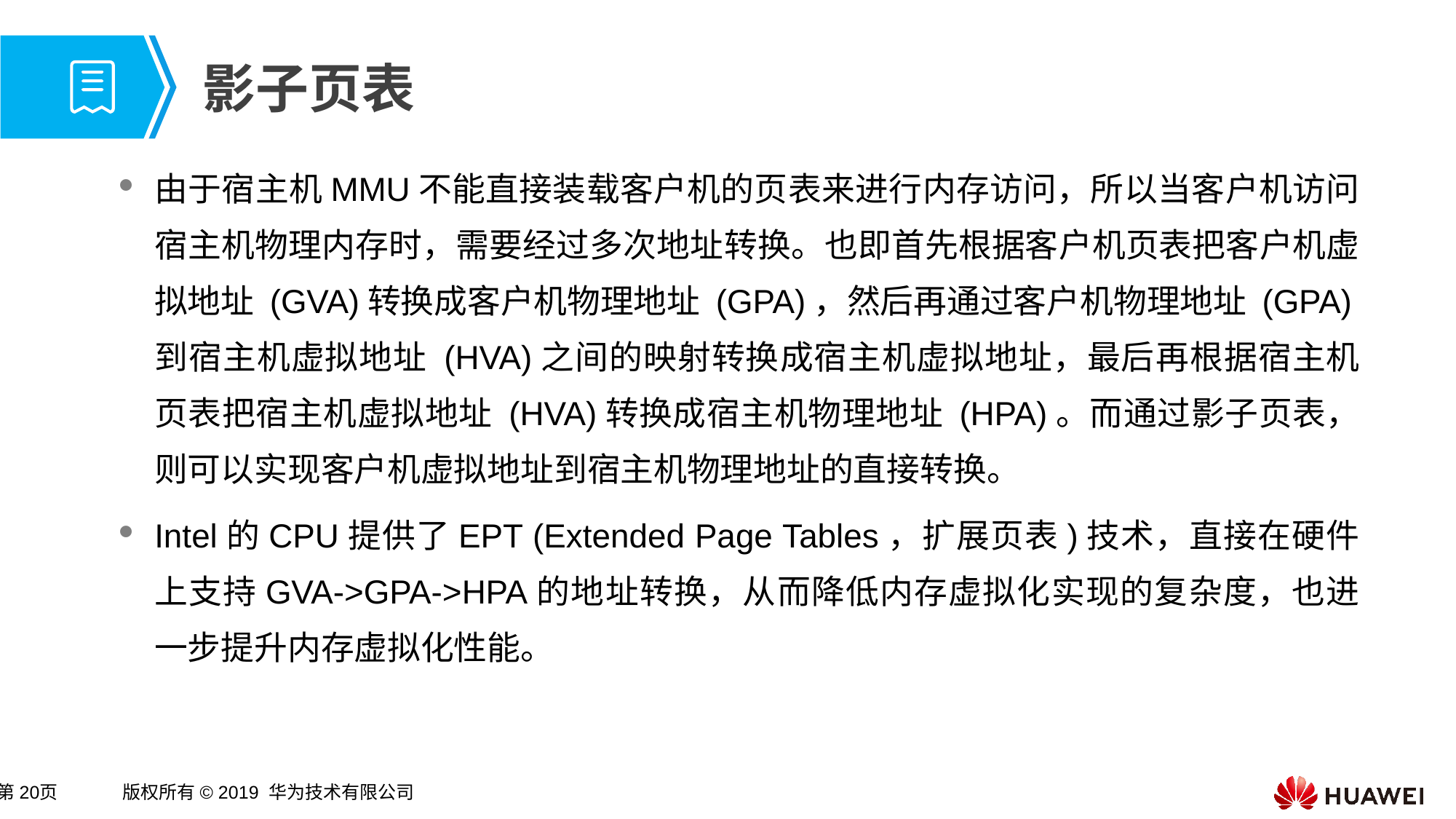

# 影子页表
由于宿主机MMU不能直接装载客户机的页表来进行内存访问，所以当客户机访问宿主机物理内存时，需要经过多次地址转换。也即首先根据客户机页表把客户机虚拟地址 (GVA)转换成客户机物理地址 (GPA)，然后再通过客户机物理地址 (GPA)到宿主机虚拟地址 (HVA)之间的映射转换成宿主机虚拟地址，最后再根据宿主机页表把宿主机虚拟地址 (HVA)转换成宿主机物理地址 (HPA)。而通过影子页表，则可以实现客户机虚拟地址到宿主机物理地址的直接转换。
Intel的CPU提供了EPT (Extended Page Tables，扩展页表)技术，直接在硬件上支持GVA->GPA->HPA的地址转换，从而降低内存虚拟化实现的复杂度，也进一步提升内存虚拟化性能。